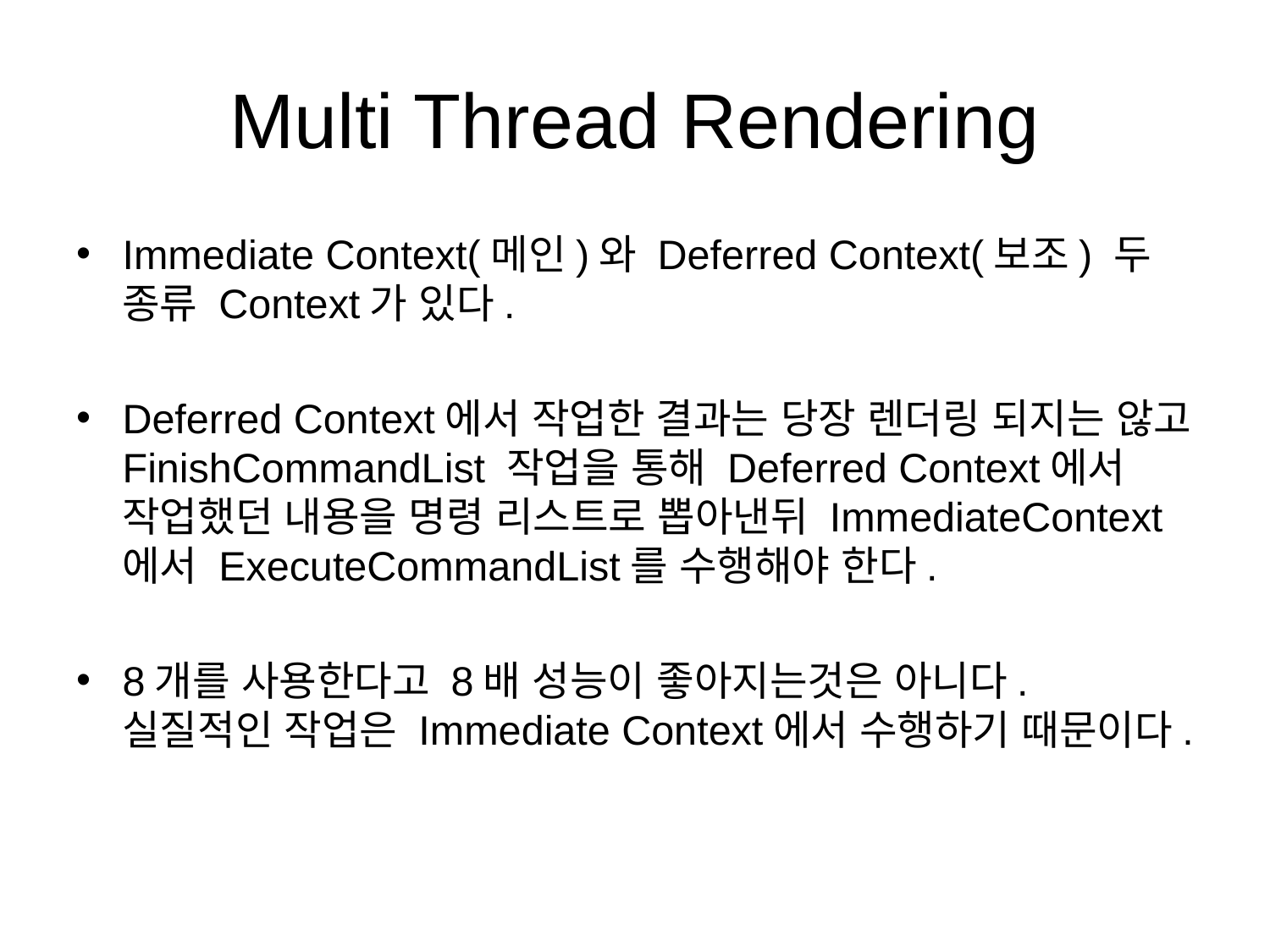

# Multi Thread Rendering
Immediate Context(메인)와 Deferred Context(보조) 두 종류 Context가 있다.

Deferred Context에서 작업한 결과는 당장 렌더링 되지는 않고 FinishCommandList 작업을 통해 Deferred Context에서 작업했던 내용을 명령 리스트로 뽑아낸뒤 ImmediateContext에서 ExecuteCommandList를 수행해야 한다.

8개를 사용한다고 8배 성능이 좋아지는것은 아니다. 실질적인 작업은 Immediate Context에서 수행하기 때문이다.